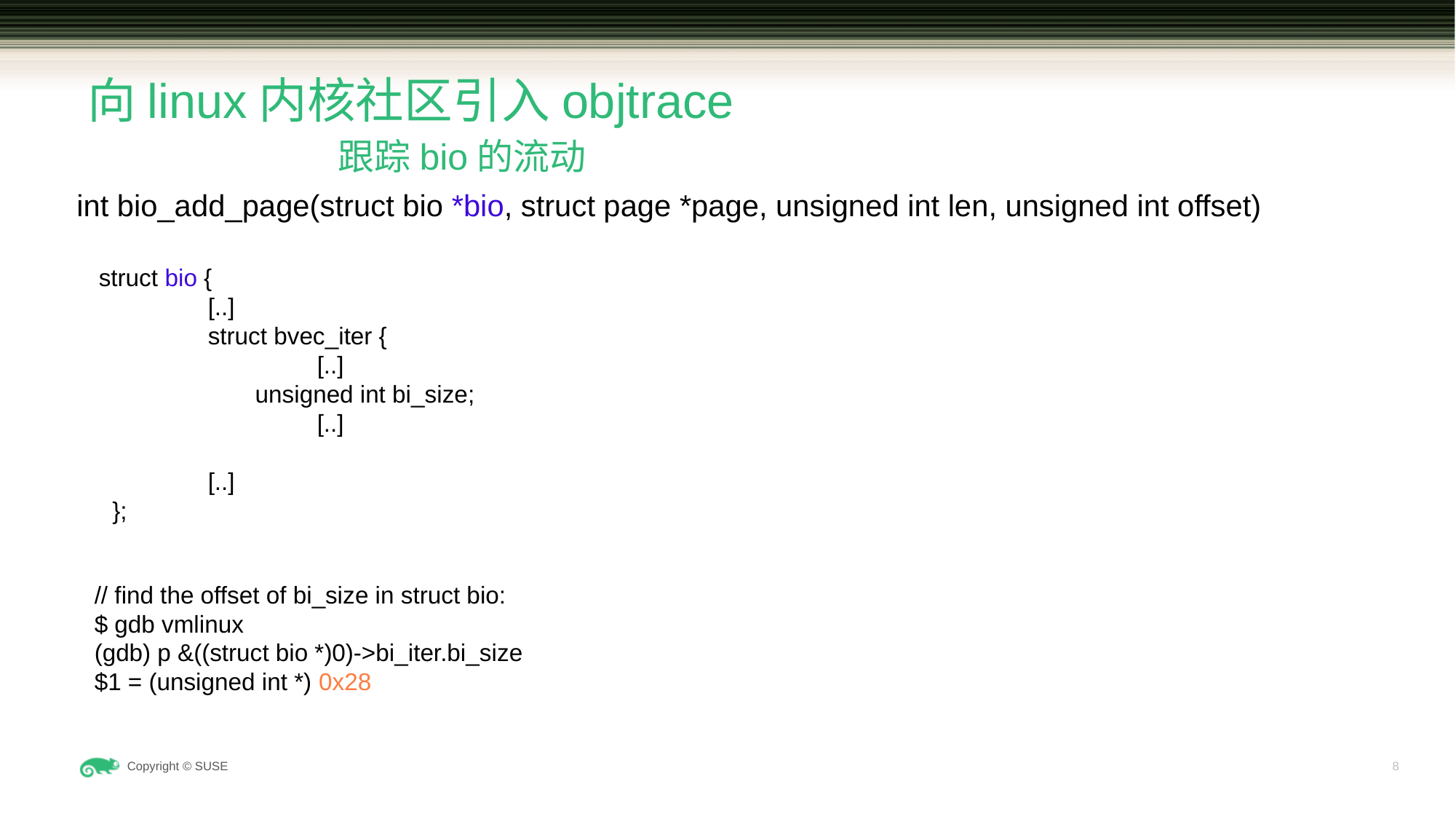

# 向linux内核社区引入objtrace
跟踪bio的流动
int bio_add_page(struct bio *bio, struct page *page, unsigned int len, unsigned int offset)
struct bio {
	[..]
	struct bvec_iter {
		[..]
	       unsigned int bi_size;
		[..]

	[..]
  };
// find the offset of bi_size in struct bio:
$ gdb vmlinux
(gdb) p &((struct bio *)0)->bi_iter.bi_size
$1 = (unsigned int *) 0x28
8